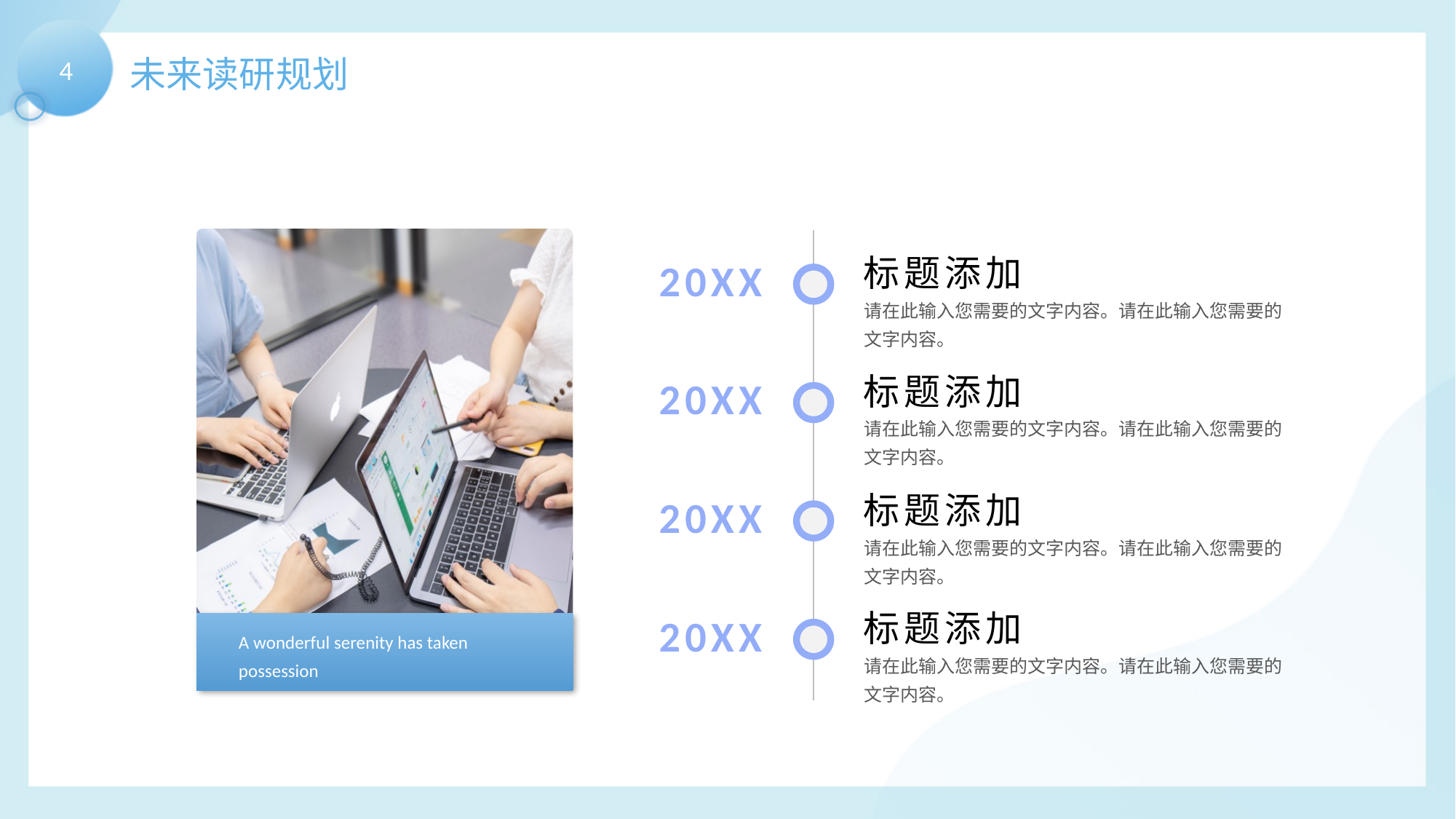

未来读研规划
4

标题添加
请在此输入您需要的文字内容。请在此输入您需要的文字内容。
20XX

标题添加
请在此输入您需要的文字内容。请在此输入您需要的文字内容。
20XX

标题添加
请在此输入您需要的文字内容。请在此输入您需要的文字内容。
20XX

标题添加
请在此输入您需要的文字内容。请在此输入您需要的文字内容。
20XX

A wonderful serenity has taken possession